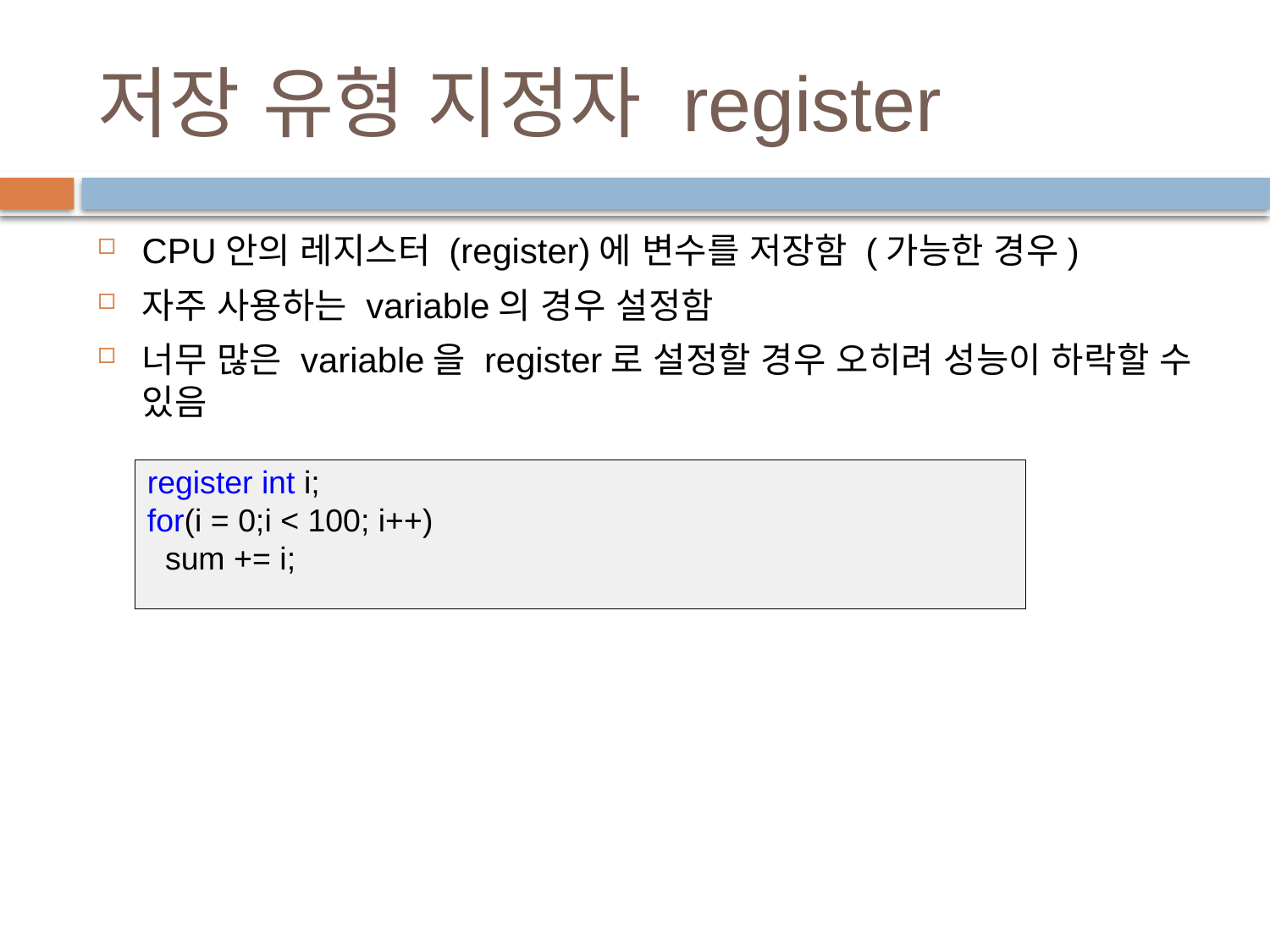

# 저장 유형 지정자 register
CPU안의 레지스터 (register)에 변수를 저장함 (가능한 경우)
자주 사용하는 variable의 경우 설정함
너무 많은 variable을 register로 설정할 경우 오히려 성능이 하락할 수 있음
register int i;
for(i = 0;i < 100; i++)
  sum += i;